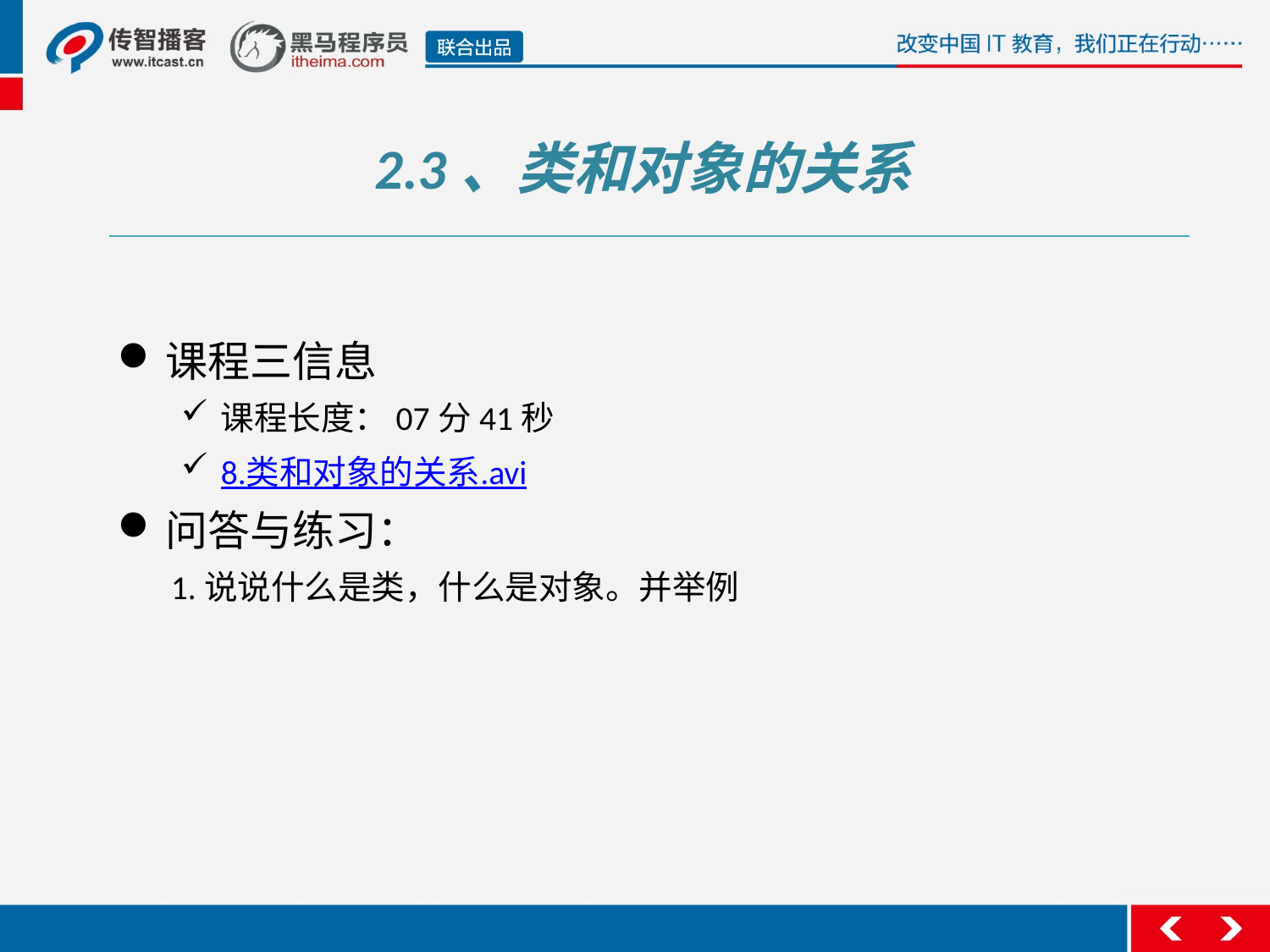

2.3、类和对象的关系

课程三信息
课程长度：07分41秒
8.类和对象的关系.avi
问答与练习：
       1.说说什么是类，什么是对象。并举例